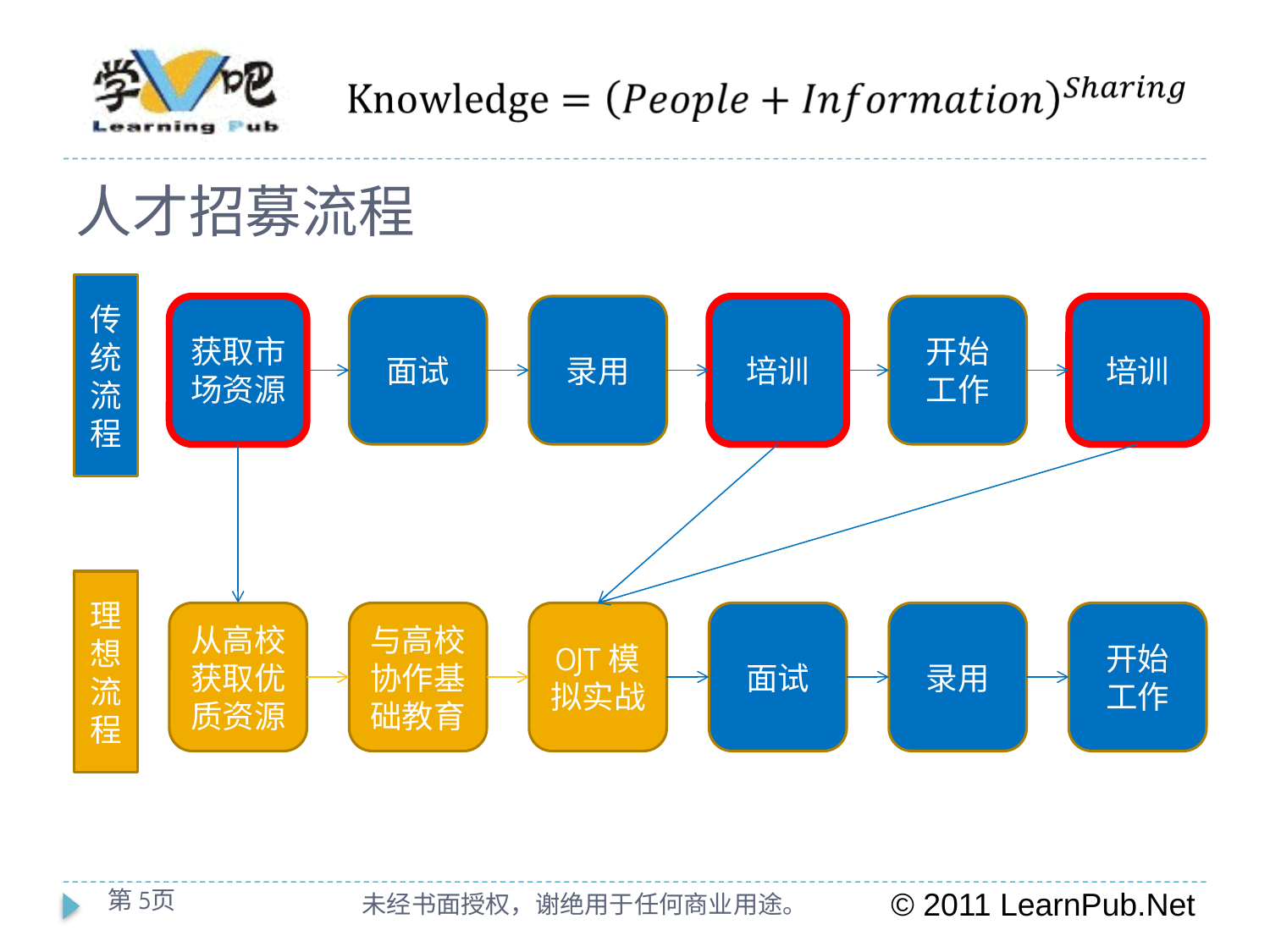

人才招募流程
传统流程
获取市场资源
面试
录用
培训
开始
工作
培训
理想流程
从高校获取优质资源
与高校协作基础教育
OJT模拟实战
面试
录用
开始
工作
第5页
未经书面授权，谢绝用于任何商业用途。